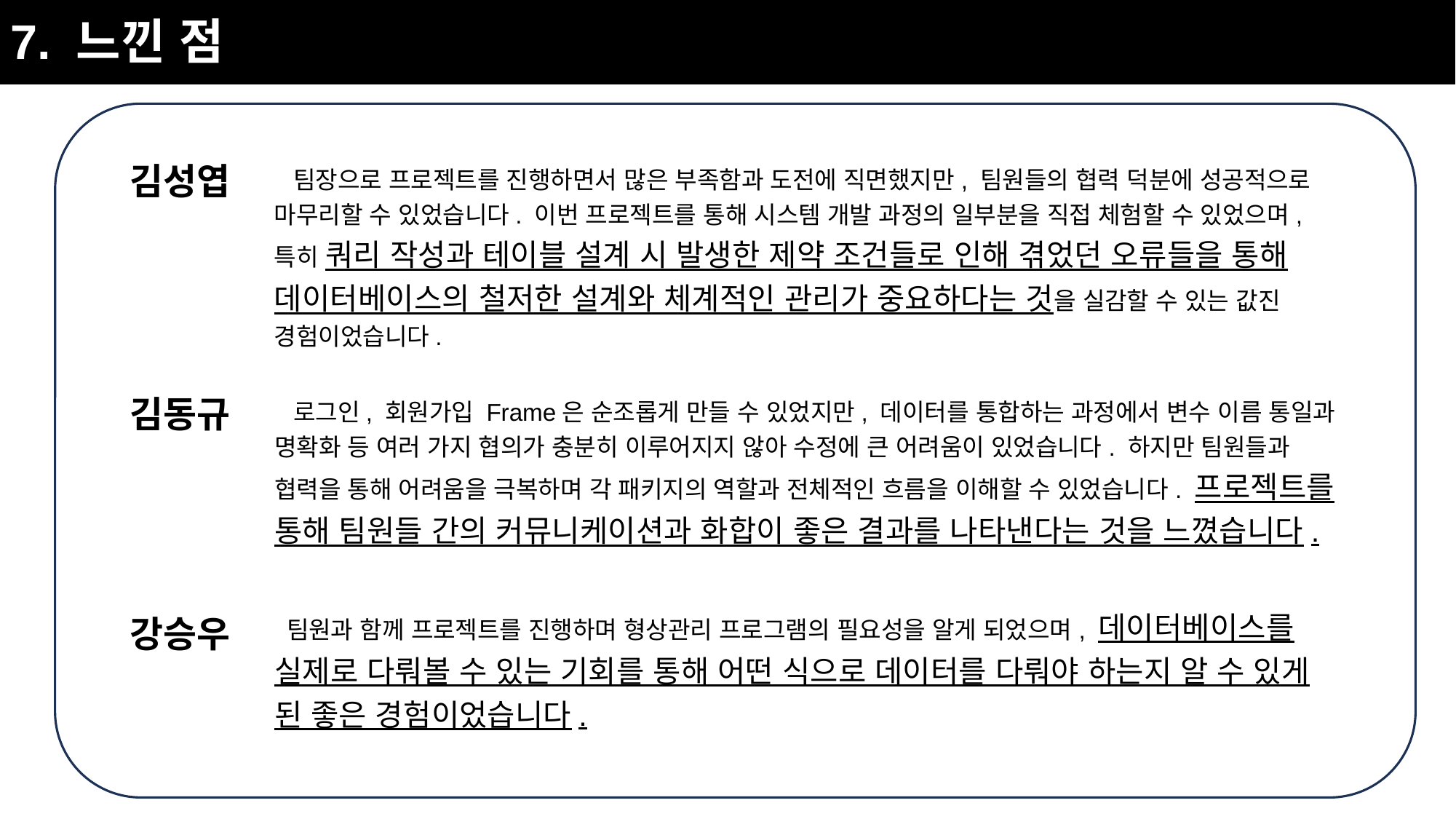

7. 느낀 점

김성엽
  팀장으로 프로젝트를 진행하면서 많은 부족함과 도전에 직면했지만, 팀원들의 협력 덕분에 성공적으로 마무리할 수 있었습니다. 이번 프로젝트를 통해 시스템 개발 과정의 일부분을 직접 체험할 수 있었으며, 특히 쿼리 작성과 테이블 설계 시 발생한 제약 조건들로 인해 겪었던 오류들을 통해 데이터베이스의 철저한 설계와 체계적인 관리가 중요하다는 것을 실감할 수 있는 값진 경험이었습니다.
김동규
  로그인, 회원가입 Frame은 순조롭게 만들 수 있었지만, 데이터를 통합하는 과정에서 변수 이름 통일과
명확화 등 여러 가지 협의가 충분히 이루어지지 않아 수정에 큰 어려움이 있었습니다. 하지만 팀원들과
협력을 통해 어려움을 극복하며 각 패키지의 역할과 전체적인 흐름을 이해할 수 있었습니다. 프로젝트를
통해 팀원들 간의 커뮤니케이션과 화합이 좋은 결과를 나타낸다는 것을 느꼈습니다.
강승우
 팀원과 함께 프로젝트를 진행하며 형상관리 프로그램의 필요성을 알게 되었으며, 데이터베이스를
실제로 다뤄볼 수 있는 기회를 통해 어떤 식으로 데이터를 다뤄야 하는지 알 수 있게
된 좋은 경험이었습니다.